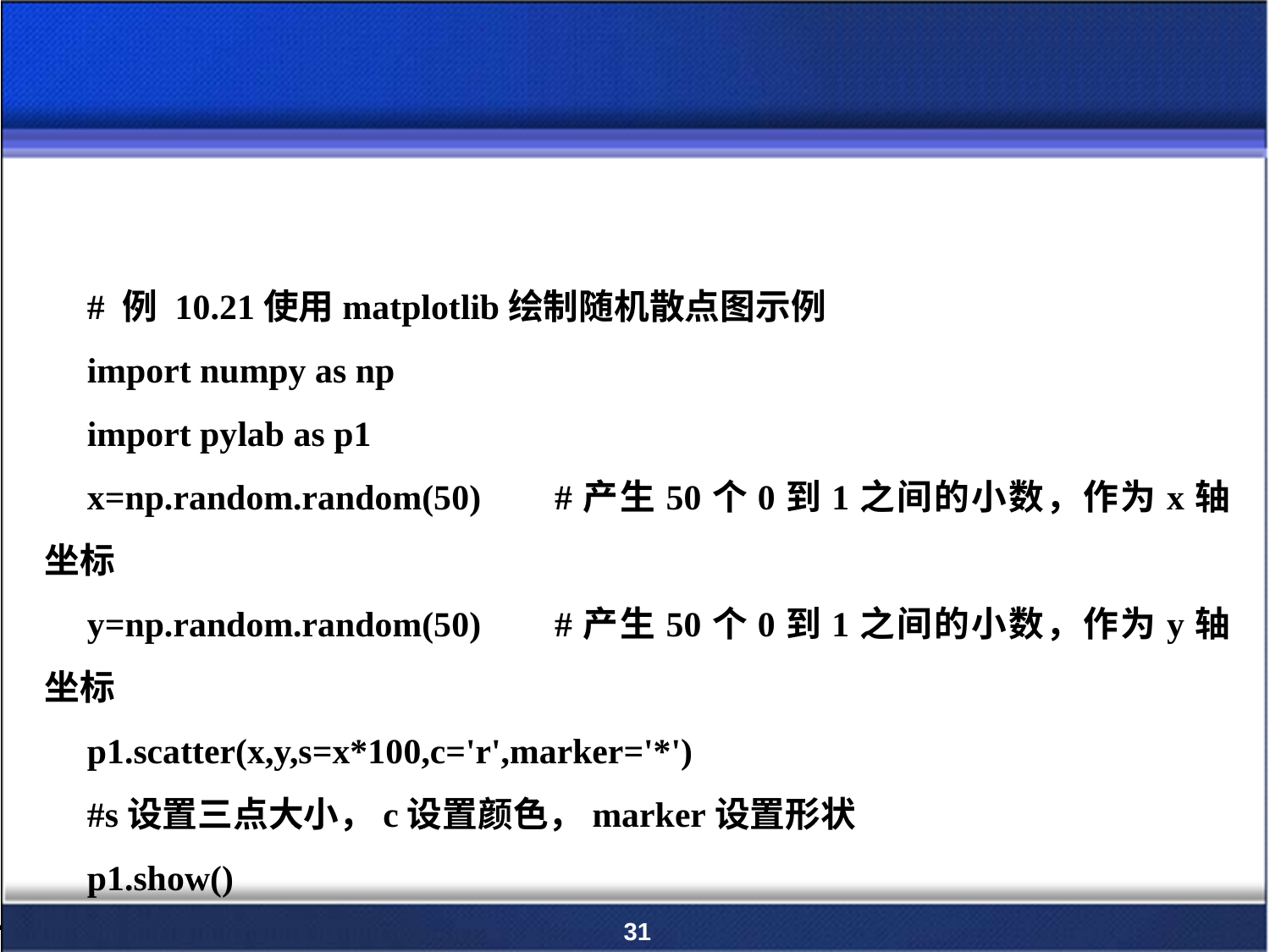

#
# 例 10.21使用matplotlib绘制随机散点图示例
import numpy as np
import pylab as p1
x=np.random.random(50) 	#产生50个0到1之间的小数，作为x轴坐标
y=np.random.random(50) 	#产生50个0到1之间的小数，作为y轴坐标
p1.scatter(x,y,s=x*100,c='r',marker='*')
#s设置三点大小，c设置颜色，marker设置形状
p1.show()
31